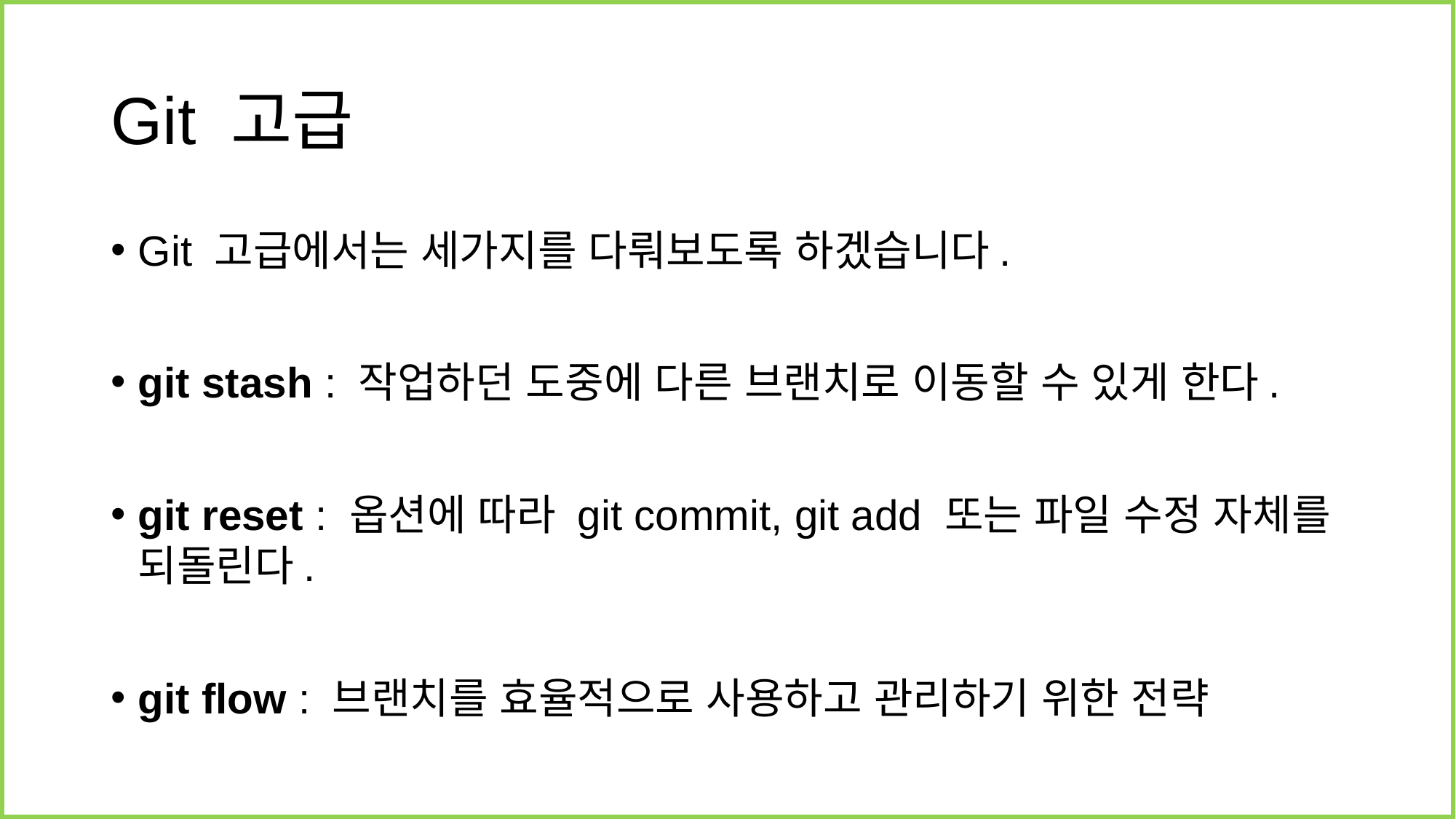

# Git 고급
Git 고급에서는 세가지를 다뤄보도록 하겠습니다.

git stash : 작업하던 도중에 다른 브랜치로 이동할 수 있게 한다.

git reset : 옵션에 따라 git commit, git add 또는 파일 수정 자체를 되돌린다.

git flow : 브랜치를 효율적으로 사용하고 관리하기 위한 전략